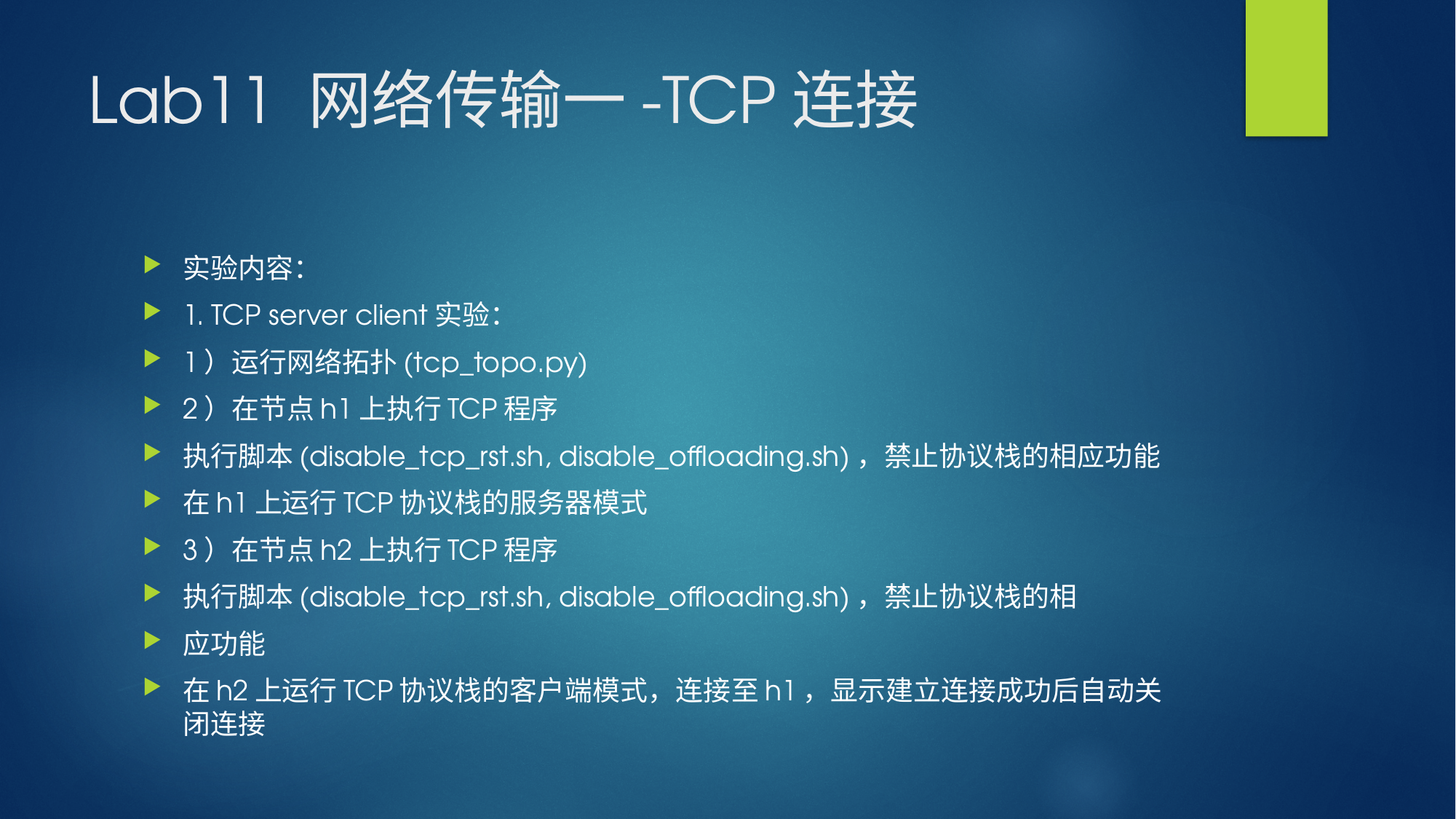

# Lab11 网络传输一-TCP连接
实验内容：
1. TCP server client实验：
1）运行网络拓扑(tcp_topo.py)
2）在节点h1上执行TCP程序
执行脚本(disable_tcp_rst.sh, disable_offloading.sh)，禁止协议栈的相应功能
在h1上运行TCP协议栈的服务器模式
3）在节点h2上执行TCP程序
执行脚本(disable_tcp_rst.sh, disable_offloading.sh)，禁止协议栈的相
应功能
在h2上运行TCP协议栈的客户端模式，连接至h1，显示建立连接成功后自动关闭连接